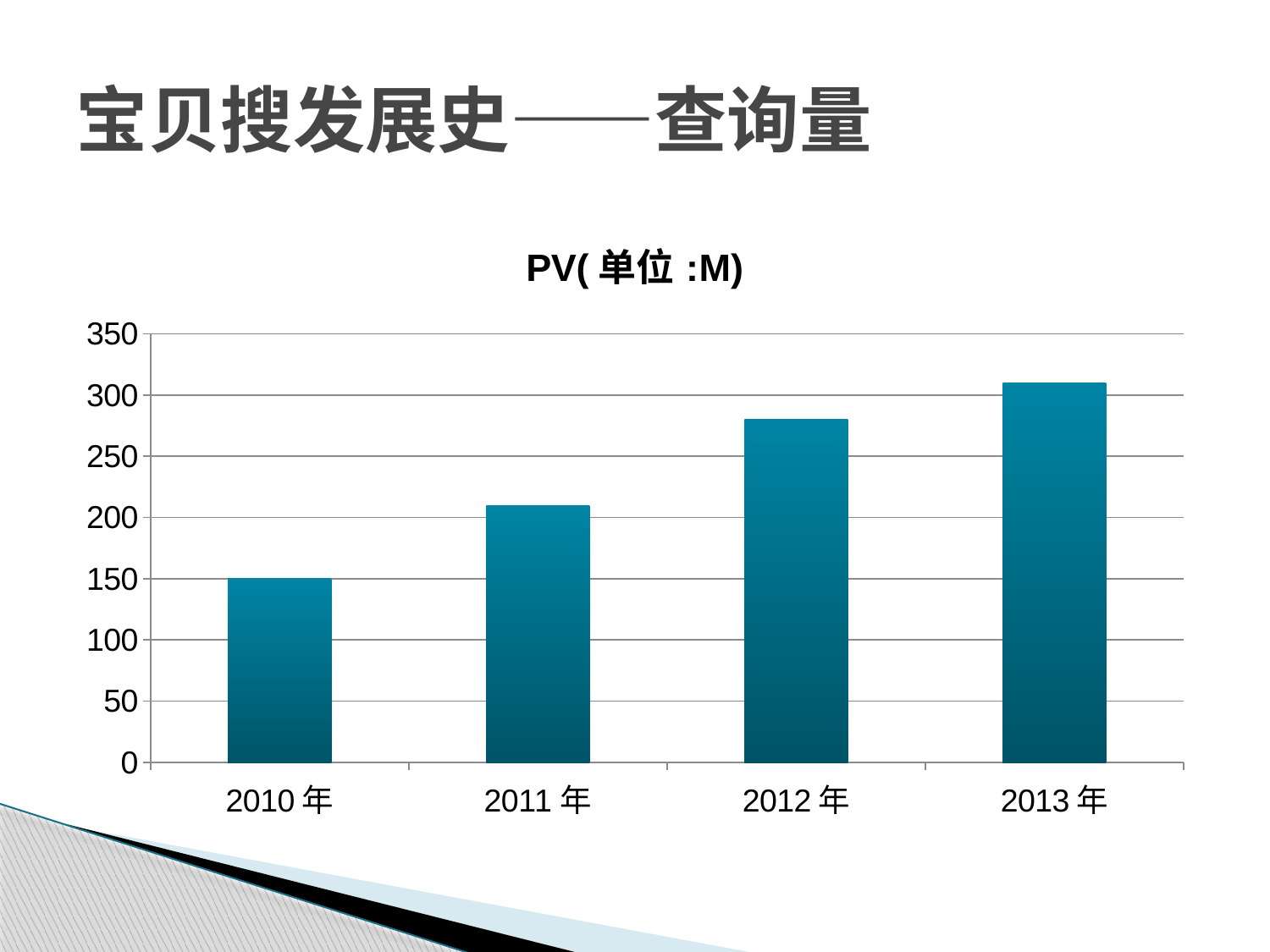

# 宝贝搜发展史——查询量

### Chart:

| Category | PV(单位:M) |
|---|---|
| 2010年 | 150.0 |
| 2011年 | 210.0 |
| 2012年 | 280.0 |
| 2013年 | 310.0 |